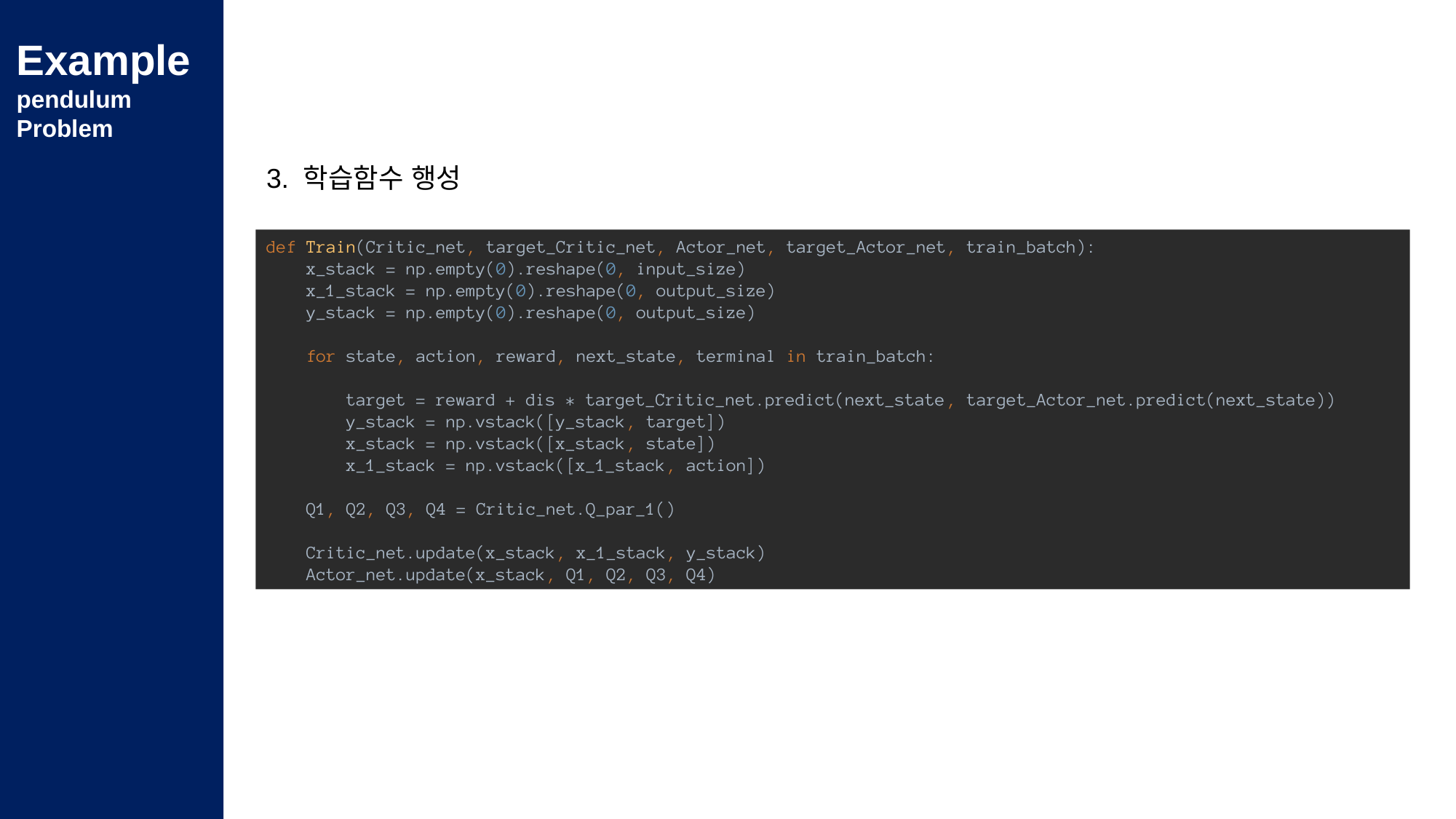

Example
pendulum
Problem

3. 학습함수 행성
def Train(Critic_net, target_Critic_net, Actor_net, target_Actor_net, train_batch):
    x_stack = np.empty(0).reshape(0, input_size)
    x_1_stack = np.empty(0).reshape(0, output_size)
    y_stack = np.empty(0).reshape(0, output_size)
    for state, action, reward, next_state, terminal in train_batch:
        target = reward + dis * target_Critic_net.predict(next_state, target_Actor_net.predict(next_state))
        y_stack = np.vstack([y_stack, target])
        x_stack = np.vstack([x_stack, state])
        x_1_stack = np.vstack([x_1_stack, action])
    Q1, Q2, Q3, Q4 = Critic_net.Q_par_1()
    Critic_net.update(x_stack, x_1_stack, y_stack)
    Actor_net.update(x_stack, Q1, Q2, Q3, Q4)